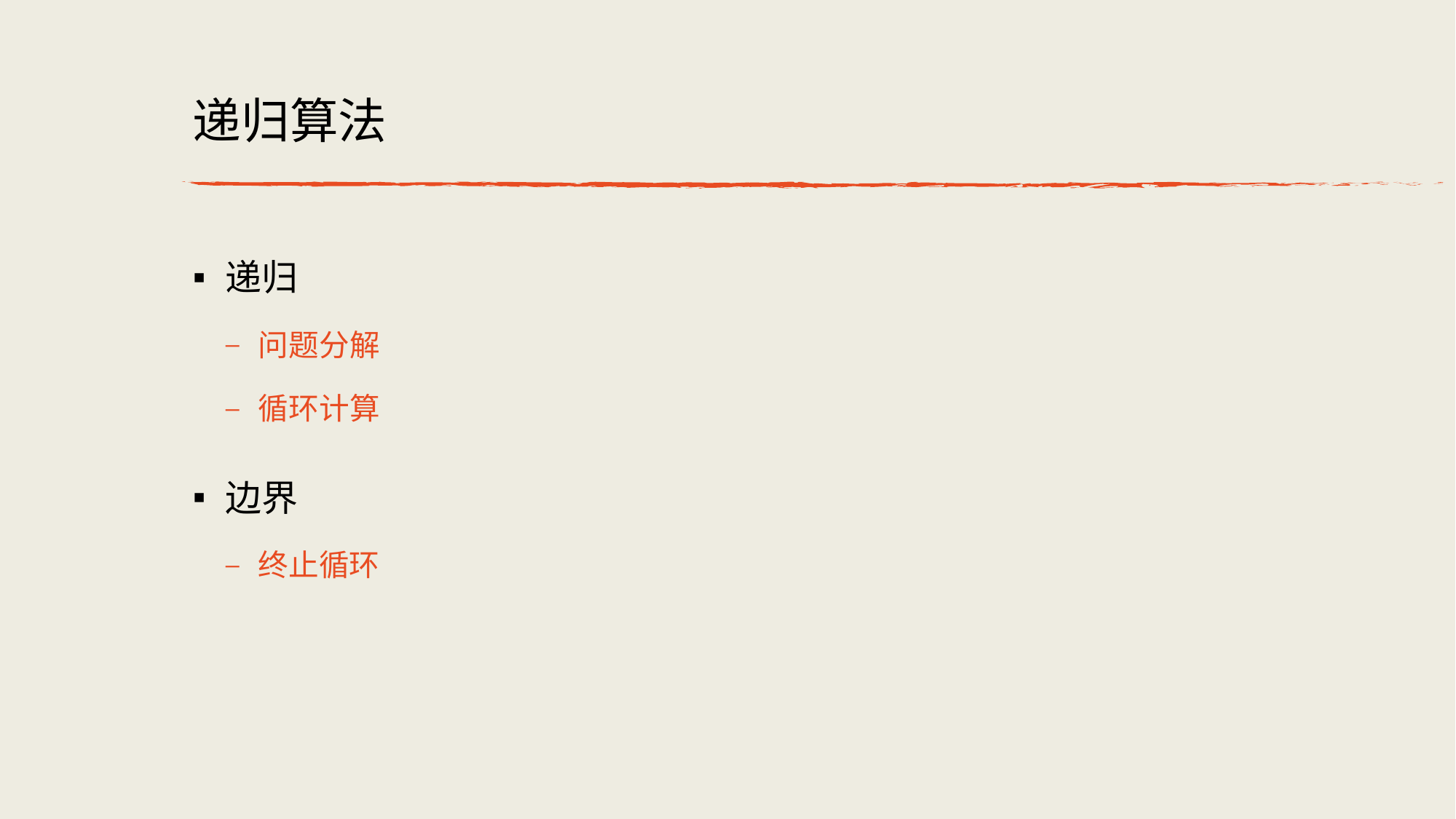

# 递归算法
递归
问题分解
循环计算
边界
终止循环